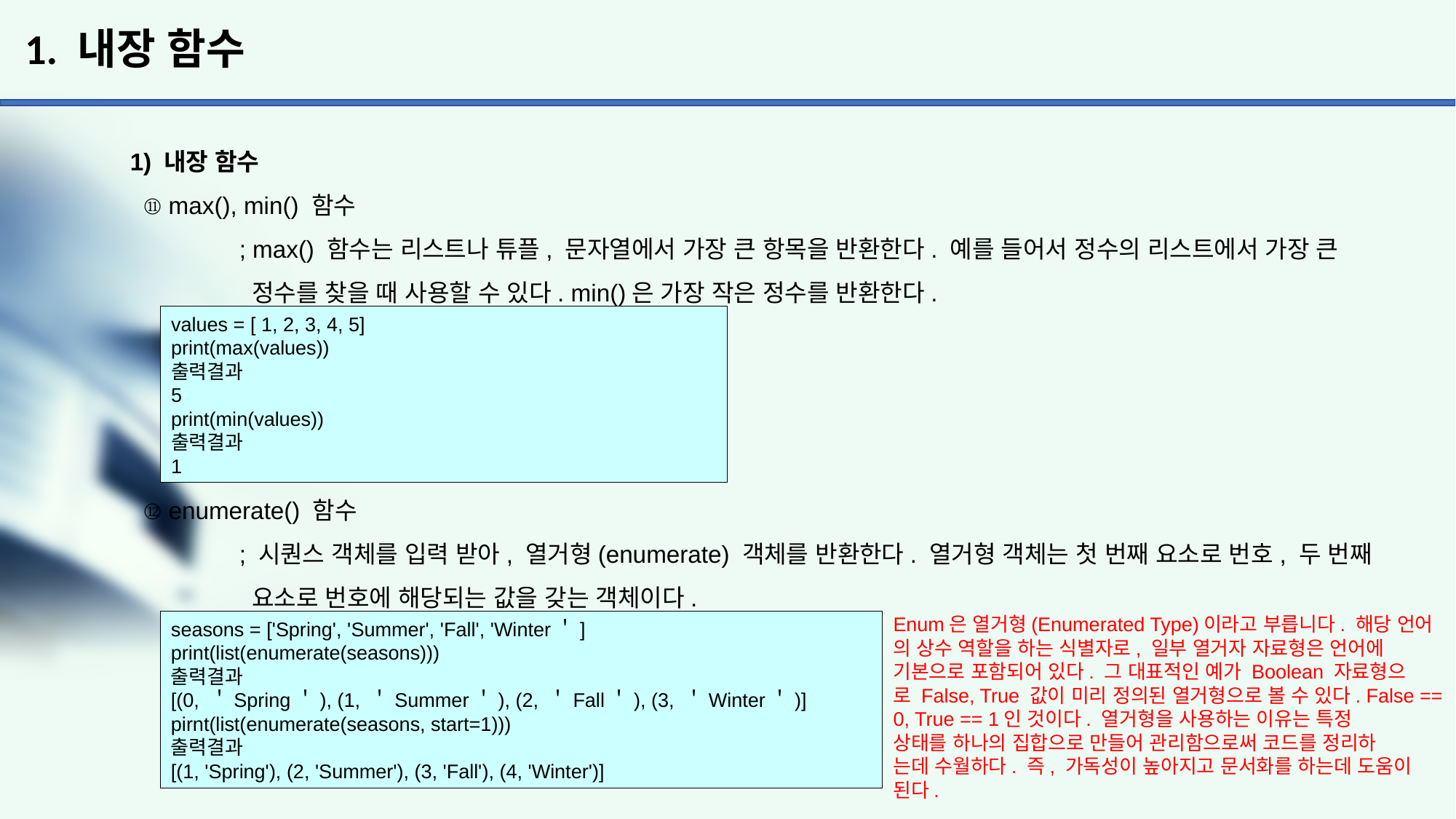

# 1. 내장 함수
1) 내장 함수
  ⑪ max(), min() 함수
	; max() 함수는 리스트나 튜플, 문자열에서 가장 큰 항목을 반환한다. 예를 들어서 정수의 리스트에서 가장 큰
	 정수를 찾을 때 사용할 수 있다. min()은 가장 작은 정수를 반환한다.

  ⑫ enumerate() 함수
	; 시퀀스 객체를 입력 받아, 열거형(enumerate) 객체를 반환한다. 열거형 객체는 첫 번째 요소로 번호, 두 번째
	 요소로 번호에 해당되는 값을 갖는 객체이다.

values = [ 1, 2, 3, 4, 5]
print(max(values))
출력결과
5
print(min(values))
출력결과
1
Enum은 열거형(Enumerated Type)이라고 부릅니다. 해당 언어
의 상수 역할을 하는 식별자로, 일부 열거자 자료형은 언어에 기본으로 포함되어 있다. 그 대표적인 예가 Boolean 자료형으
로 False, True 값이 미리 정의된 열거형으로 볼 수 있다. False == 0, True == 1인 것이다. 열거형을 사용하는 이유는 특정
상태를 하나의 집합으로 만들어 관리함으로써 코드를 정리하
는데 수월하다. 즉, 가독성이 높아지고 문서화를 하는데 도움이
된다.
seasons = ['Spring', 'Summer', 'Fall', 'Winter＇]
print(list(enumerate(seasons)))
출력결과
[(0, ＇Spring＇), (1, ＇Summer＇), (2, ＇Fall＇), (3, ＇Winter＇)]
pirnt(list(enumerate(seasons, start=1)))
출력결과
[(1, 'Spring'), (2, 'Summer'), (3, 'Fall'), (4, 'Winter')]